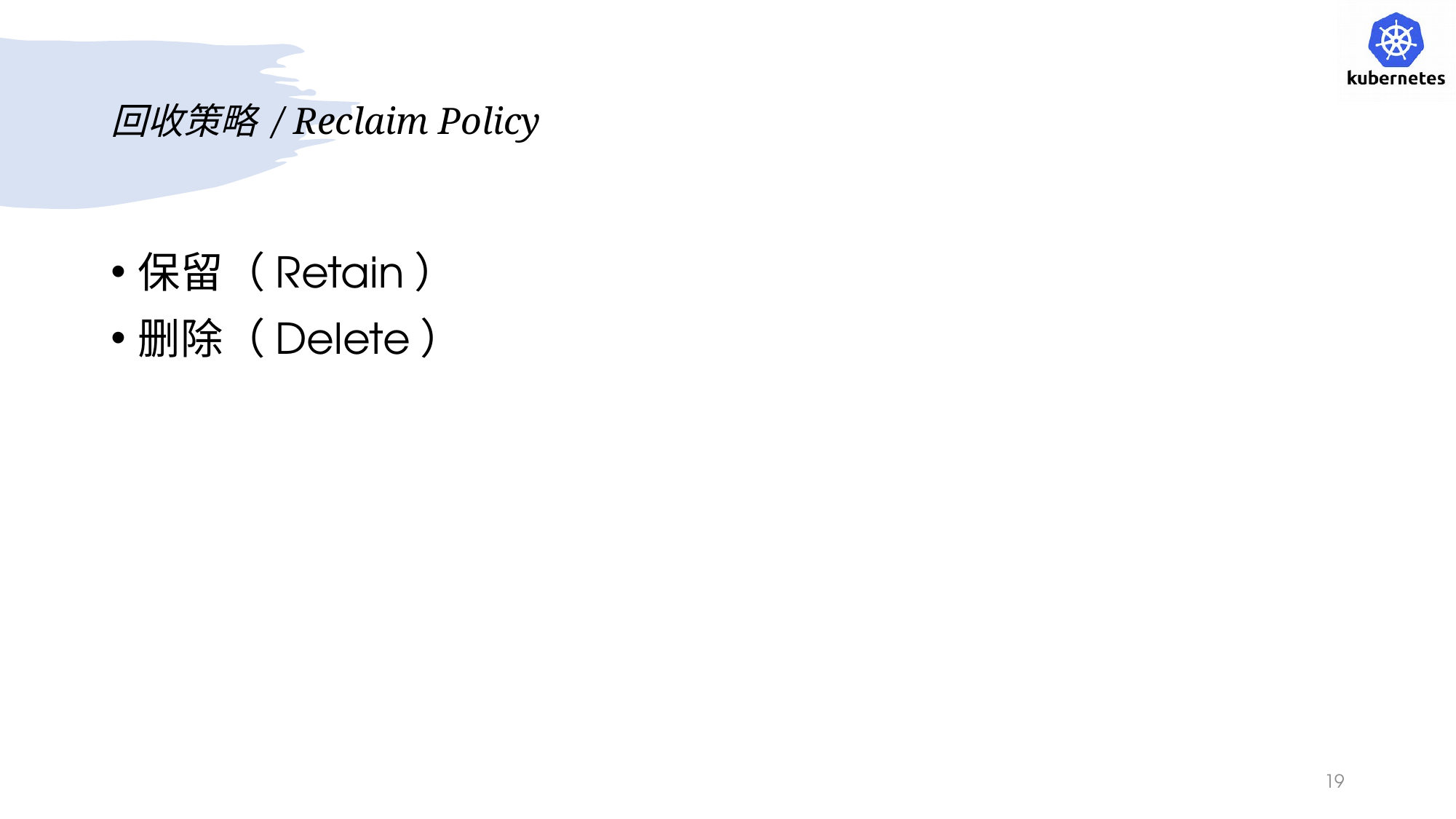

# 回收策略 / Reclaim Policy
保留（Retain）
删除（Delete）
19